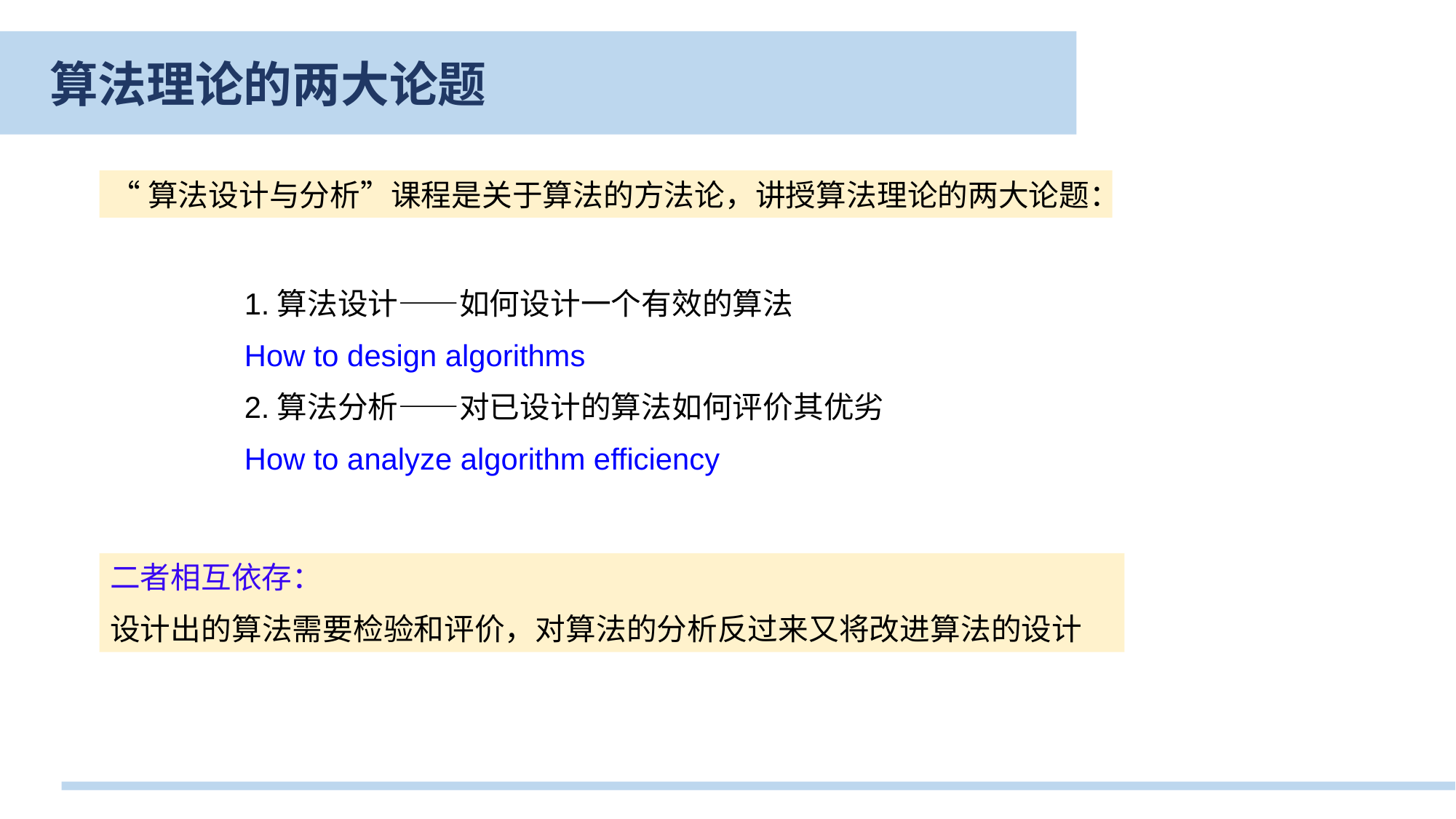

算法理论的两大论题
课程简介
“算法设计与分析”课程是关于算法的方法论，讲授算法理论的两大论题：
1.算法设计——如何设计一个有效的算法
How to design algorithms
2.算法分析——对已设计的算法如何评价其优劣
How to analyze algorithm efficiency
二者相互依存：
设计出的算法需要检验和评价，对算法的分析反过来又将改进算法的设计